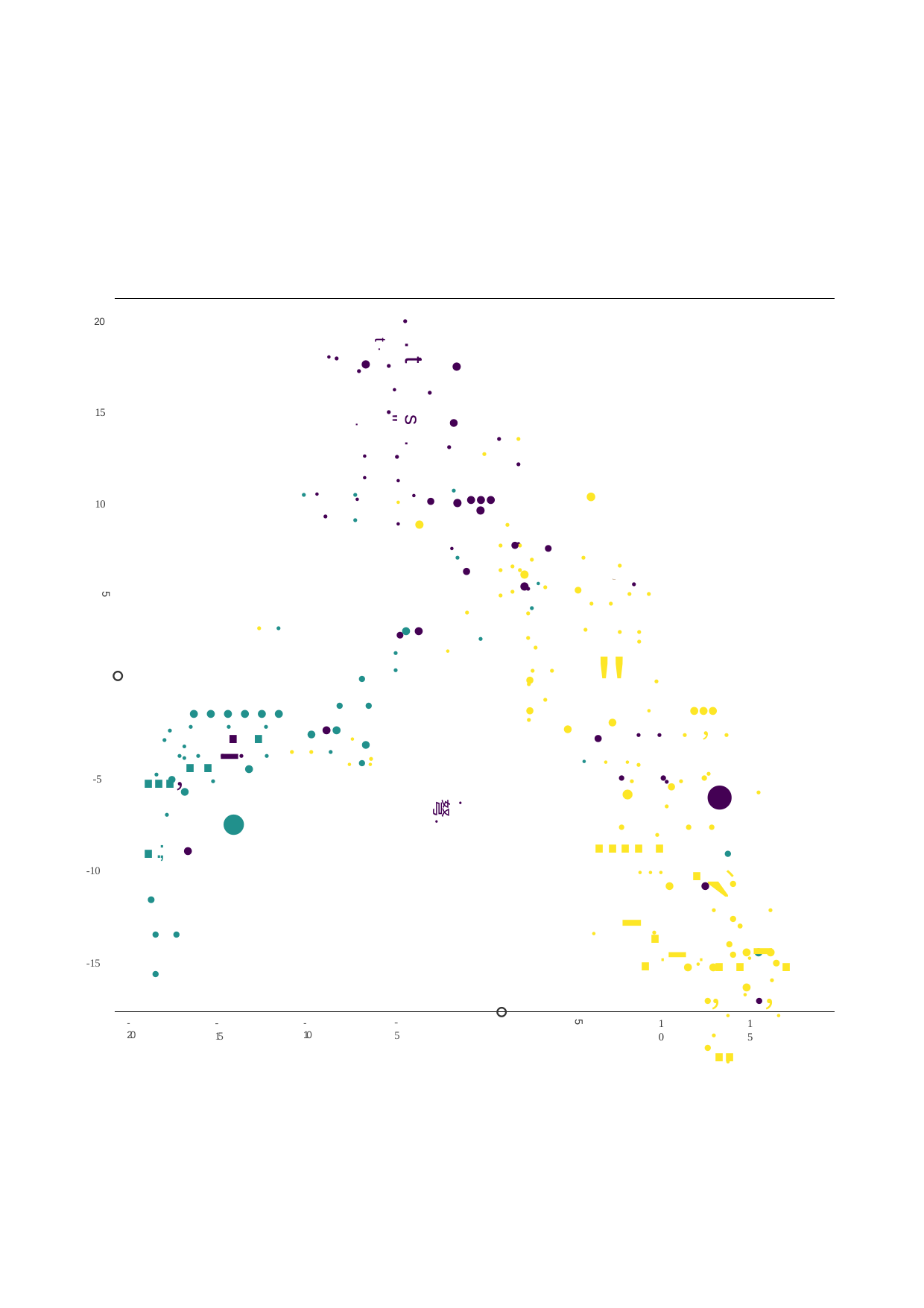

20
．
. t
t ·
．．
．
．．
．．． ．
．
．
．
．
15
s	. "
·
．．．
．
．．．．．．．
•••
．
．
．．．．．
．
．．．．
10
．
．
．
．
．．．
．．
．．
．．．
．
．．	．．
．
．	．．
．
．」
．．
．．．	．
．．
5
．．
．．
••
．．
．．．
．
．
＂．．．．
．
•．•
．．
。
．
．
．
··•
•• ．．
．
•••
．
••••••
．
..-..
．
．
．．．
．
••
．．．，．．
．
:
•`
....;.
．•••
••• • ．••
．．．．．，
．
．
．
．．．
．．．
．
．
．
．．
．
-5
．．．
.....．-.
．•••
．弩．
．．．.、.·-.·.
．．．，．，．
-10
．．
．•．．•．•．•．
..-...
．
••••
-15
．
。

-5
-15
10
15
-20
-10
5